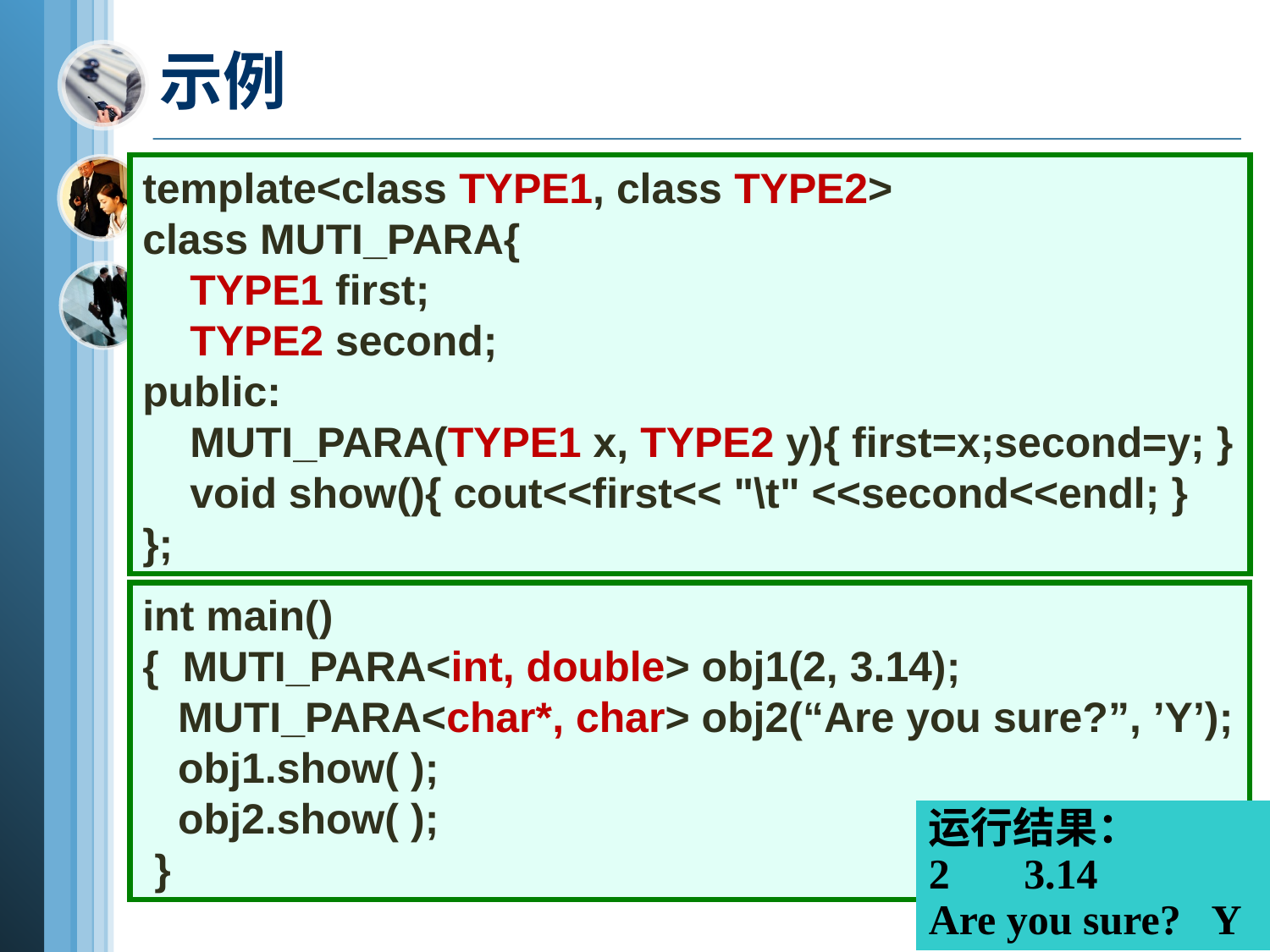

# 示例
template<class TYPE1, class TYPE2>
class MUTI_PARA{
    TYPE1 first;
    TYPE2 second;
public:
    MUTI_PARA(TYPE1 x, TYPE2 y){ first=x;second=y; }
    void show(){ cout<<first<< "\t" <<second<<endl; }
};
int main()
{  MUTI_PARA<int, double> obj1(2, 3.14);
   MUTI_PARA<char*, char> obj2(“Are you sure?”, ’Y’);
   obj1.show( );
   obj2.show( );
 }
运行结果：
2       3.14
Are you sure?   Y